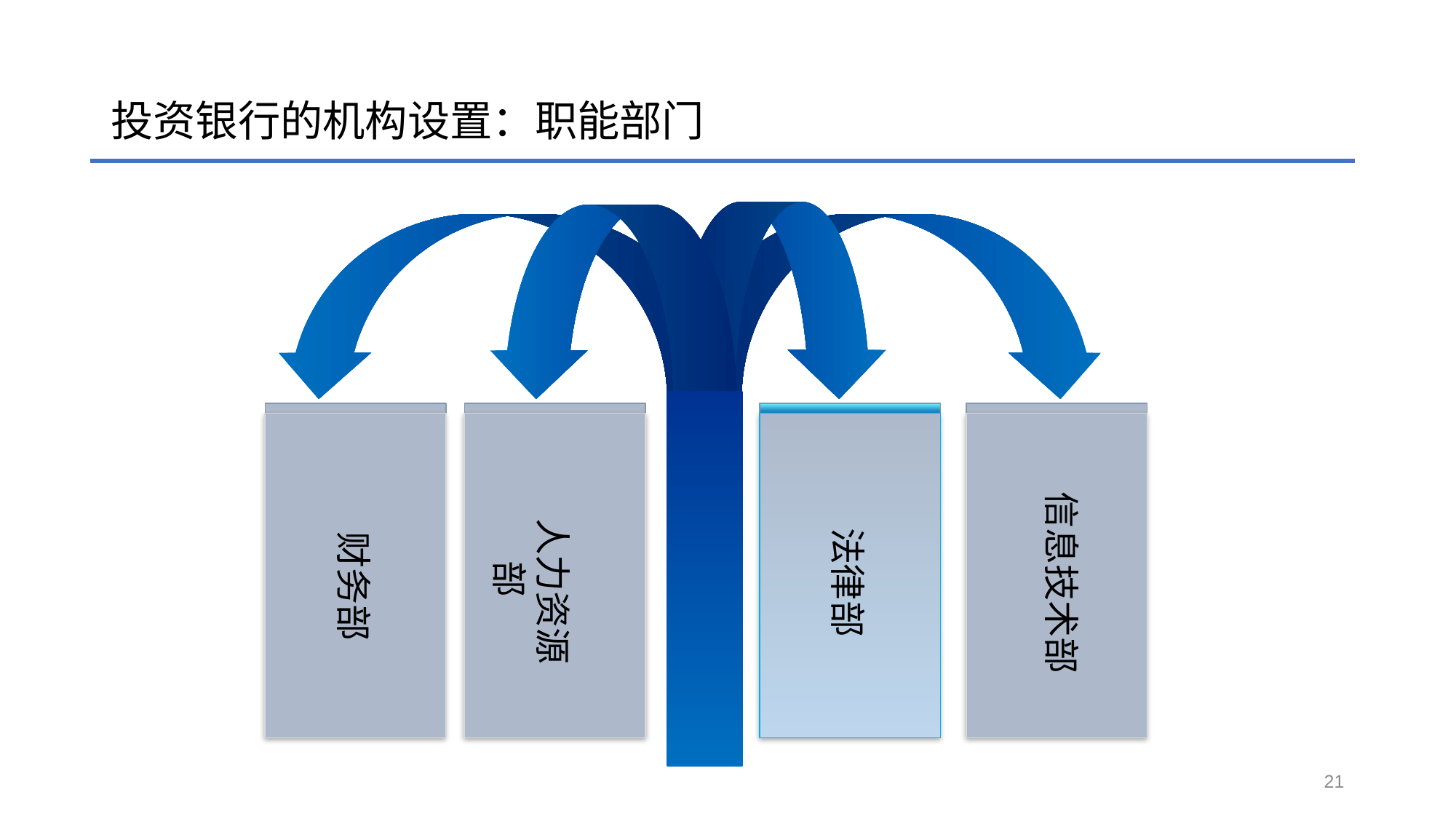

# 投资银行的机构设置：职能部门

         财务部
        法律部
信息技术部
  人力资源部
21